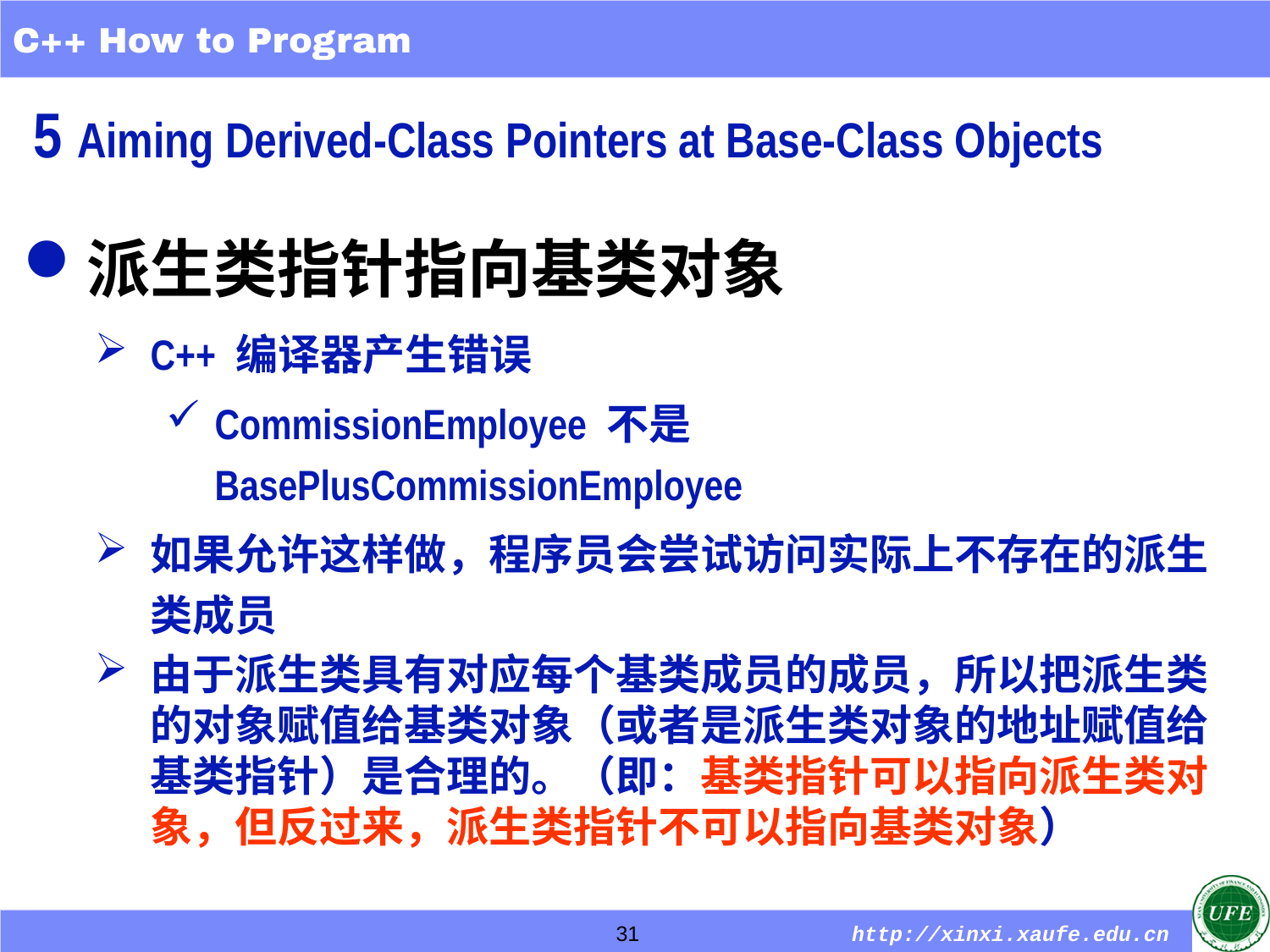

5 Aiming Derived-Class Pointers at Base-Class Objects
派生类指针指向基类对象
C++ 编译器产生错误
CommissionEmployee 不是 BasePlusCommissionEmployee
如果允许这样做，程序员会尝试访问实际上不存在的派生类成员
由于派生类具有对应每个基类成员的成员，所以把派生类的对象赋值给基类对象（或者是派生类对象的地址赋值给基类指针）是合理的。（即：基类指针可以指向派生类对象，但反过来，派生类指针不可以指向基类对象）
31